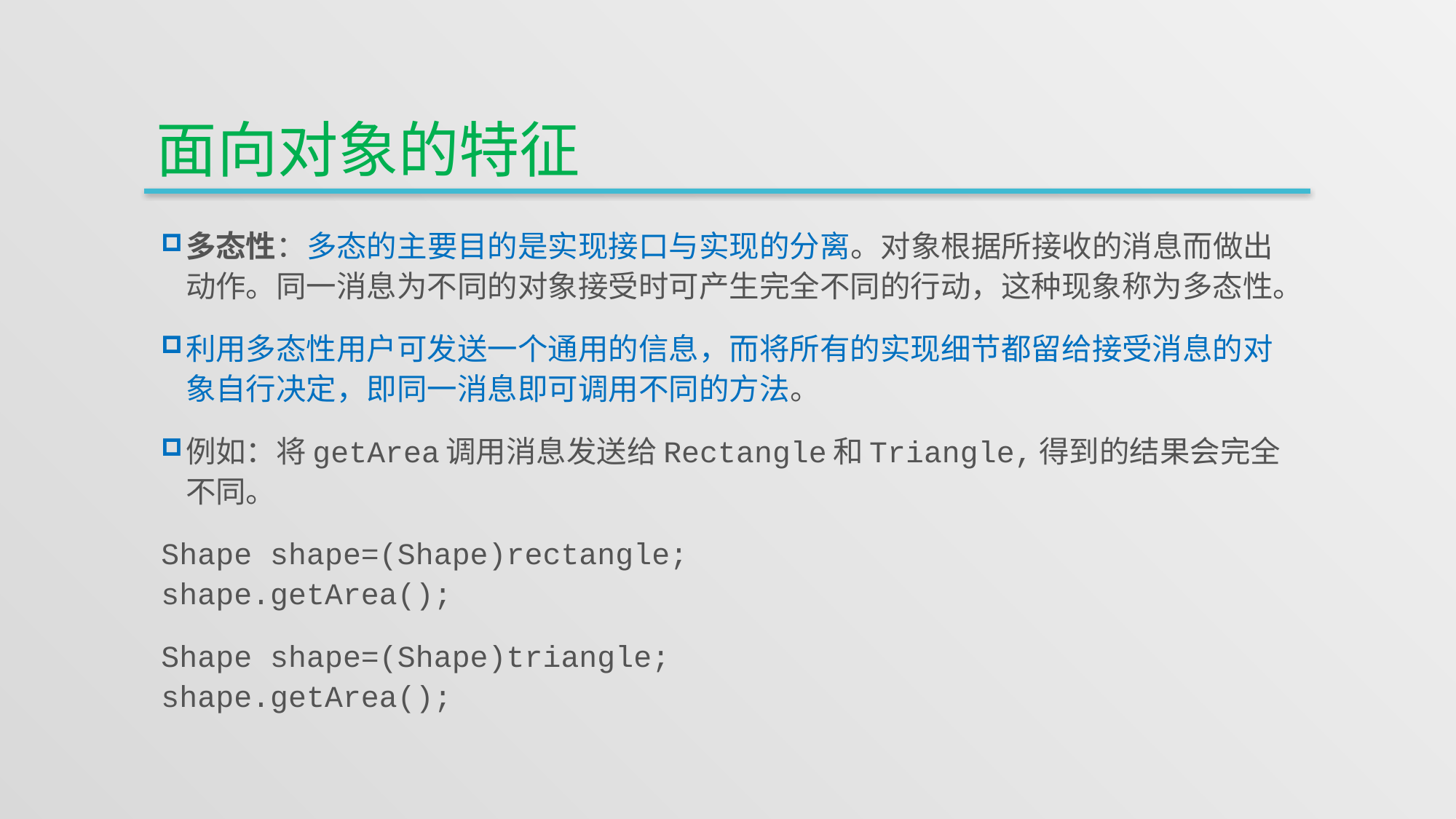

# 面向对象的特征
多态性：多态的主要目的是实现接口与实现的分离。对象根据所接收的消息而做出动作。同一消息为不同的对象接受时可产生完全不同的行动，这种现象称为多态性。
利用多态性用户可发送一个通用的信息，而将所有的实现细节都留给接受消息的对象自行决定，即同一消息即可调用不同的方法。
例如：将getArea调用消息发送给Rectangle和Triangle,得到的结果会完全不同。
Shape shape=(Shape)rectangle;
shape.getArea();
Shape shape=(Shape)triangle;
shape.getArea();